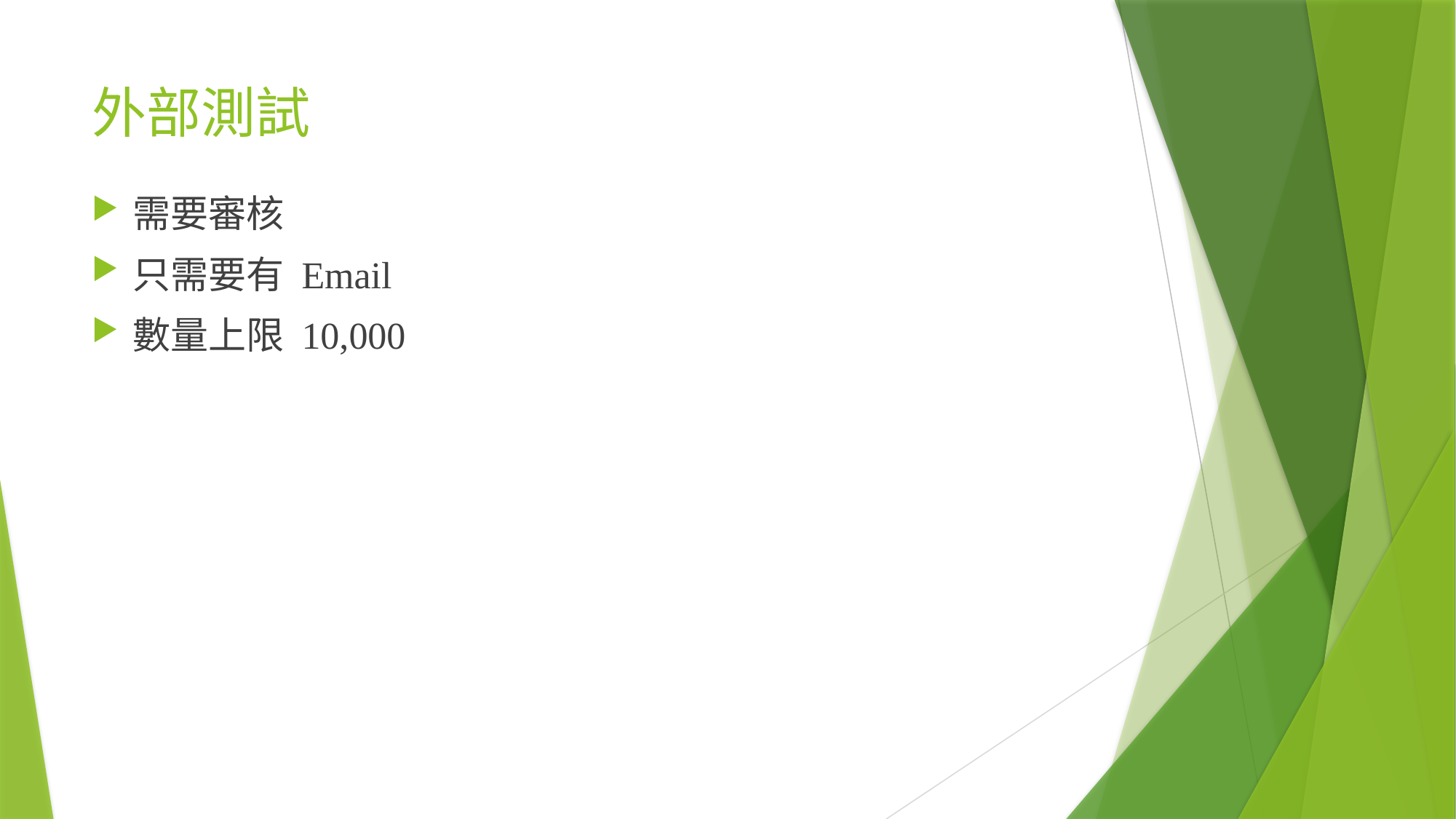

# 外部測試
需要審核
只需要有 Email
數量上限 10,000